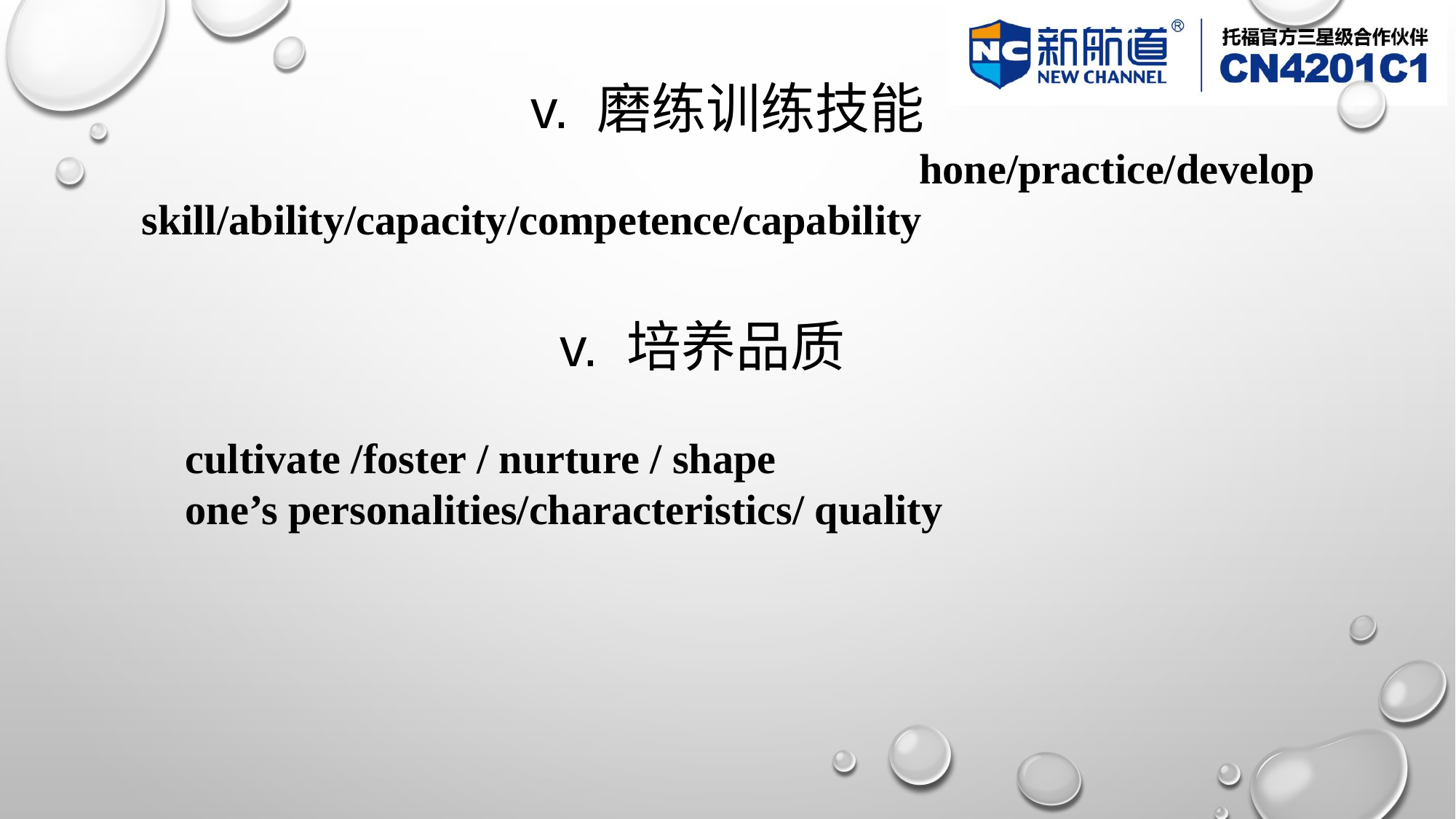

# v. 磨练训练技能
 hone/practice/develop skill/ability/capacity/competence/capability
v. 培养品质
cultivate /foster / nurture / shape
one’s personalities/characteristics/ quality